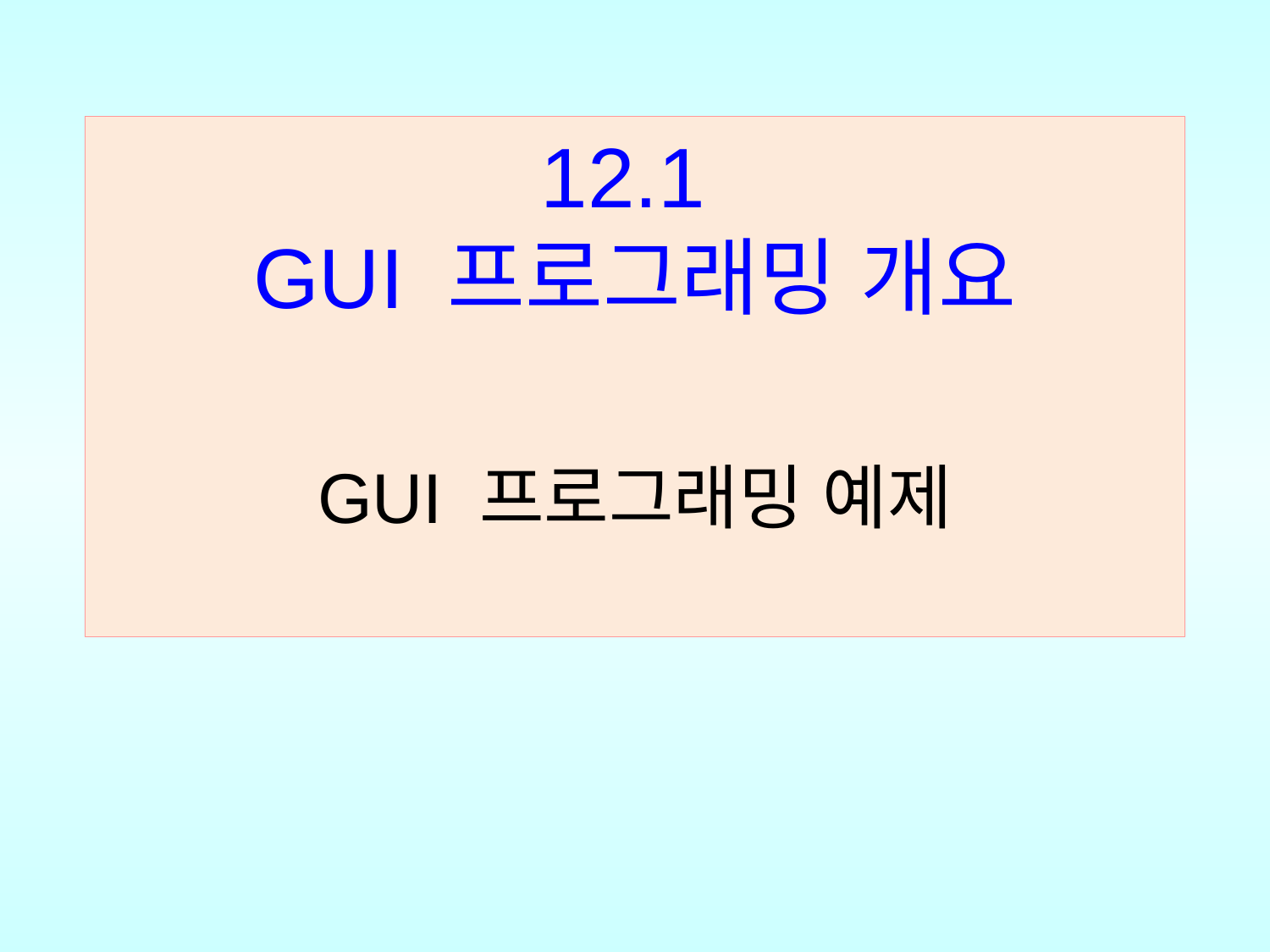

12.1
GUI 프로그래밍 개요

GUI 프로그래밍 예제